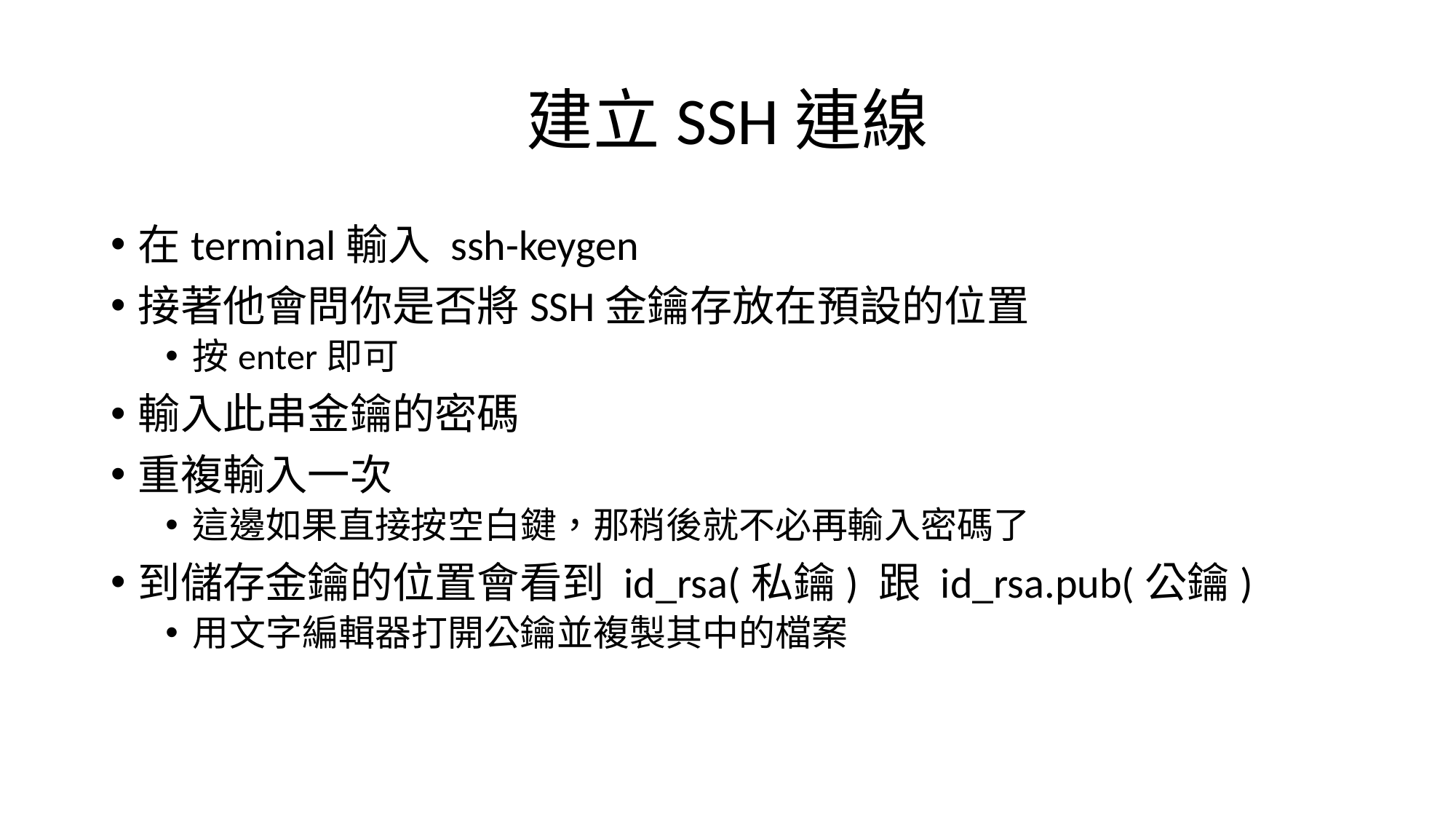

# 建立SSH連線
在terminal輸入 ssh-keygen
接著他會問你是否將SSH金鑰存放在預設的位置
按enter即可
輸入此串金鑰的密碼
重複輸入一次
這邊如果直接按空白鍵，那稍後就不必再輸入密碼了
到儲存金鑰的位置會看到 id_rsa(私鑰) 跟 id_rsa.pub(公鑰)
用文字編輯器打開公鑰並複製其中的檔案